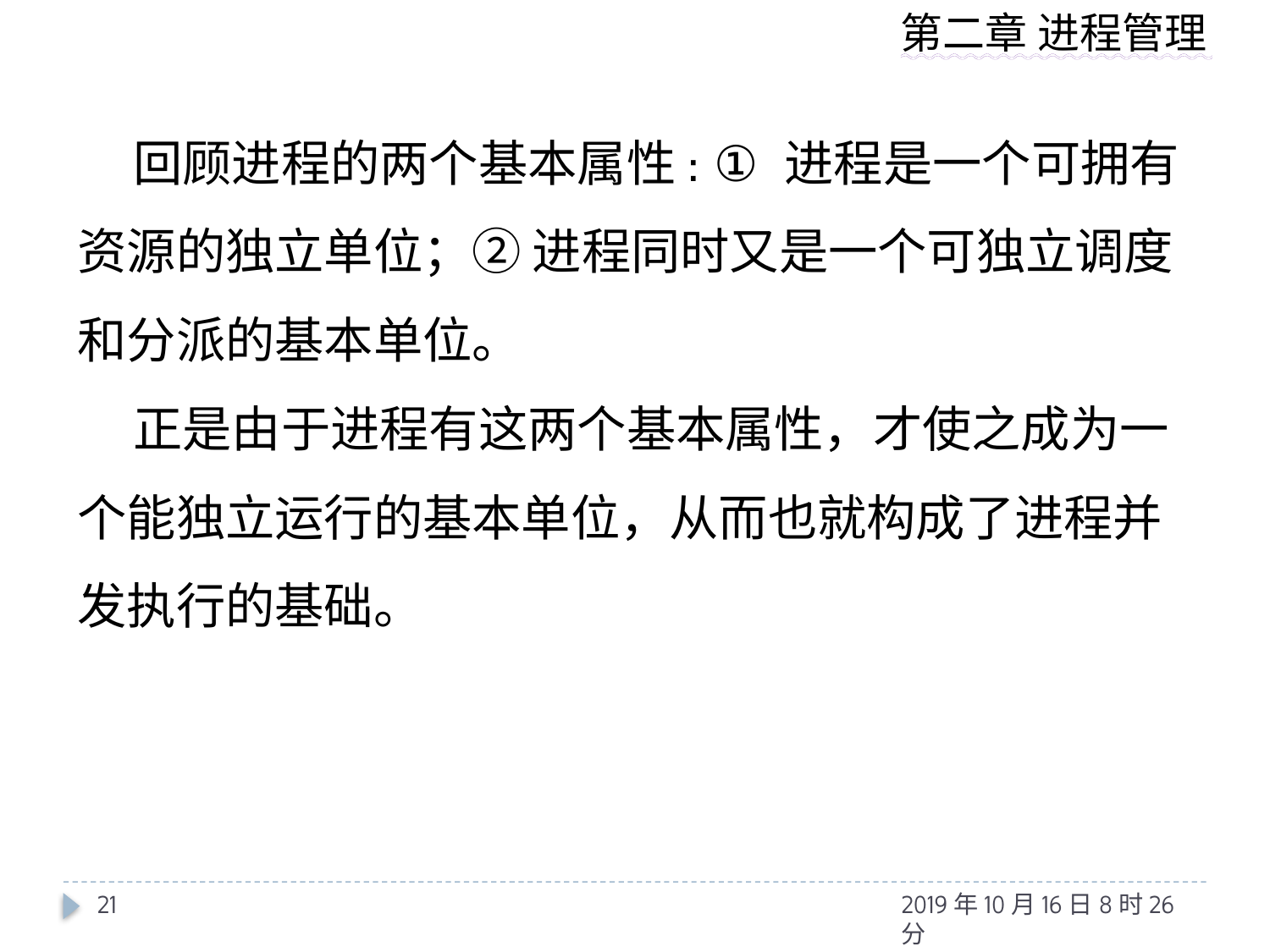

回顾进程的两个基本属性: ① 进程是一个可拥有资源的独立单位；② 进程同时又是一个可独立调度和分派的基本单位。
    正是由于进程有这两个基本属性，才使之成为一个能独立运行的基本单位，从而也就构成了进程并发执行的基础。
21
2019年10月16日8时26分